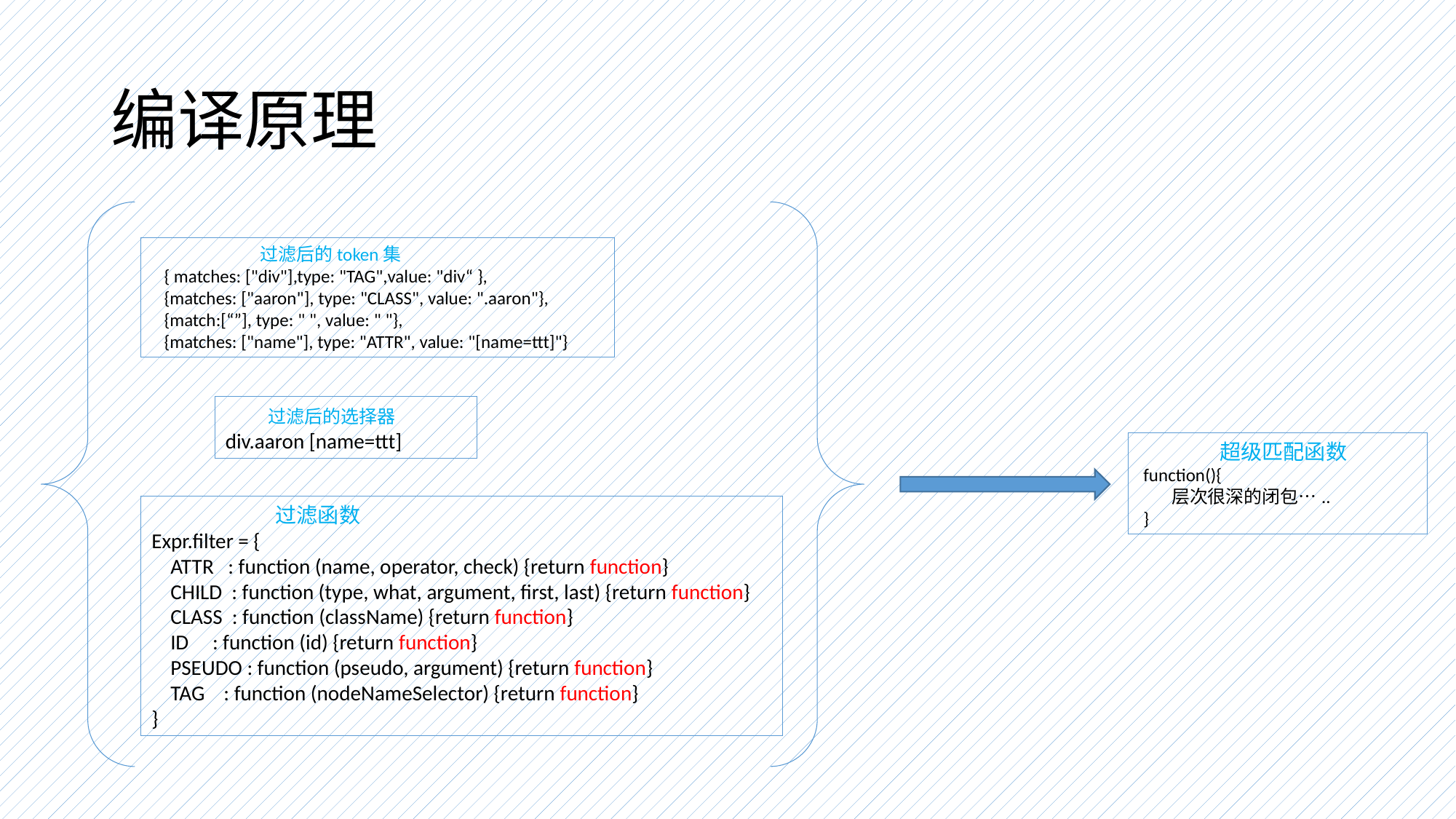

# 编译原理

                          过滤后的token集
   { matches: ["div"],type: "TAG",value: "div“ },
   {matches: ["aaron"], type: "CLASS", value: ".aaron"},
   {match:[“”], type: " ", value: " "},
   {matches: ["name"], type: "ATTR", value: "[name=ttt]"}
        过滤后的选择器
div.aaron [name=ttt]
                   超级匹配函数
 function(){
       层次很深的闭包…..
 }

	  过滤函数
Expr.filter = {
    ATTR   : function (name, operator, check) {return function}
    CHILD  : function (type, what, argument, first, last) {return function}
    CLASS  : function (className) {return function}
    ID     : function (id) {return function}
    PSEUDO : function (pseudo, argument) {return function}
    TAG    : function (nodeNameSelector) {return function}
}